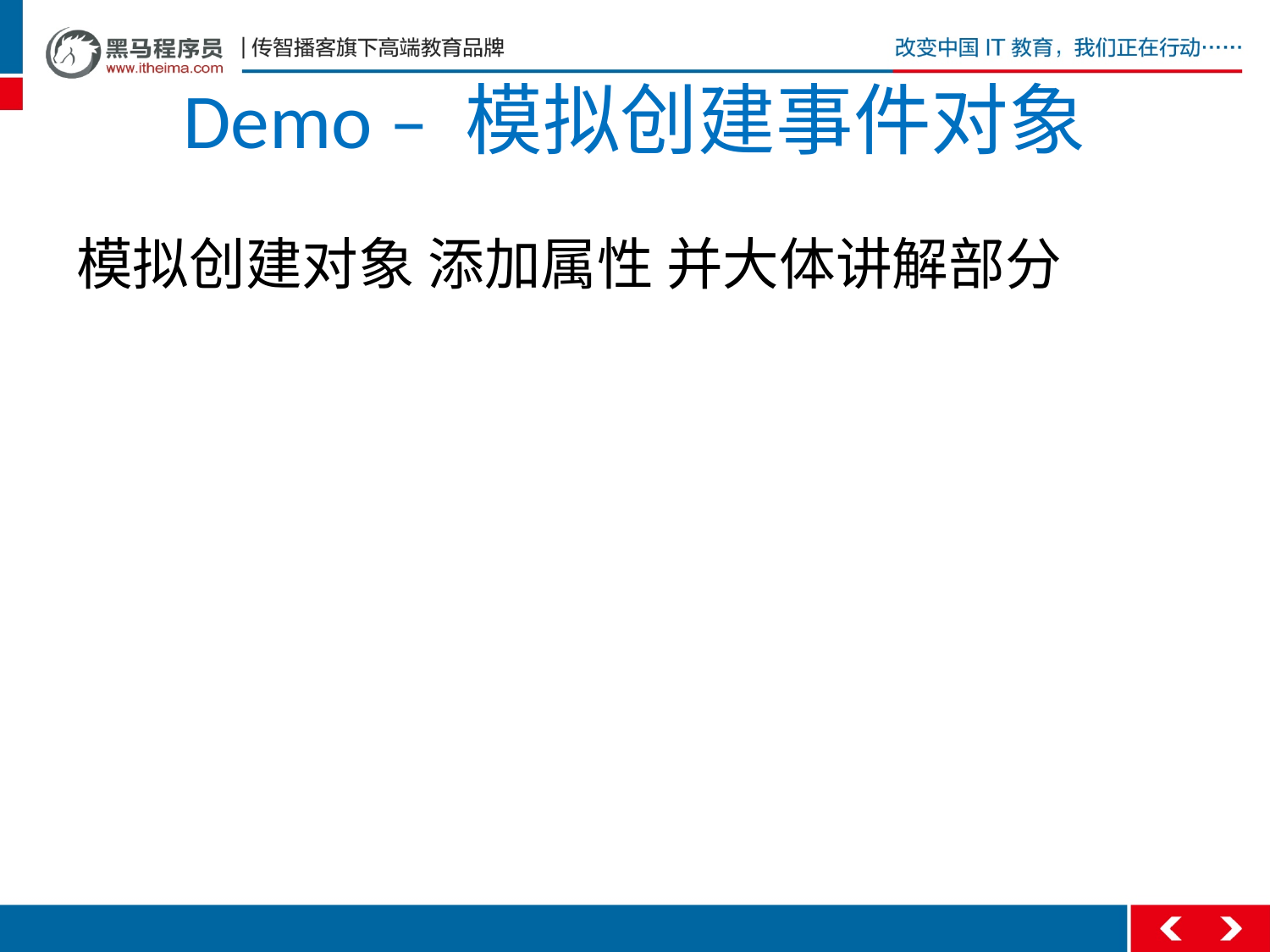

# Demo – 模拟创建事件对象
模拟创建对象 添加属性 并大体讲解部分